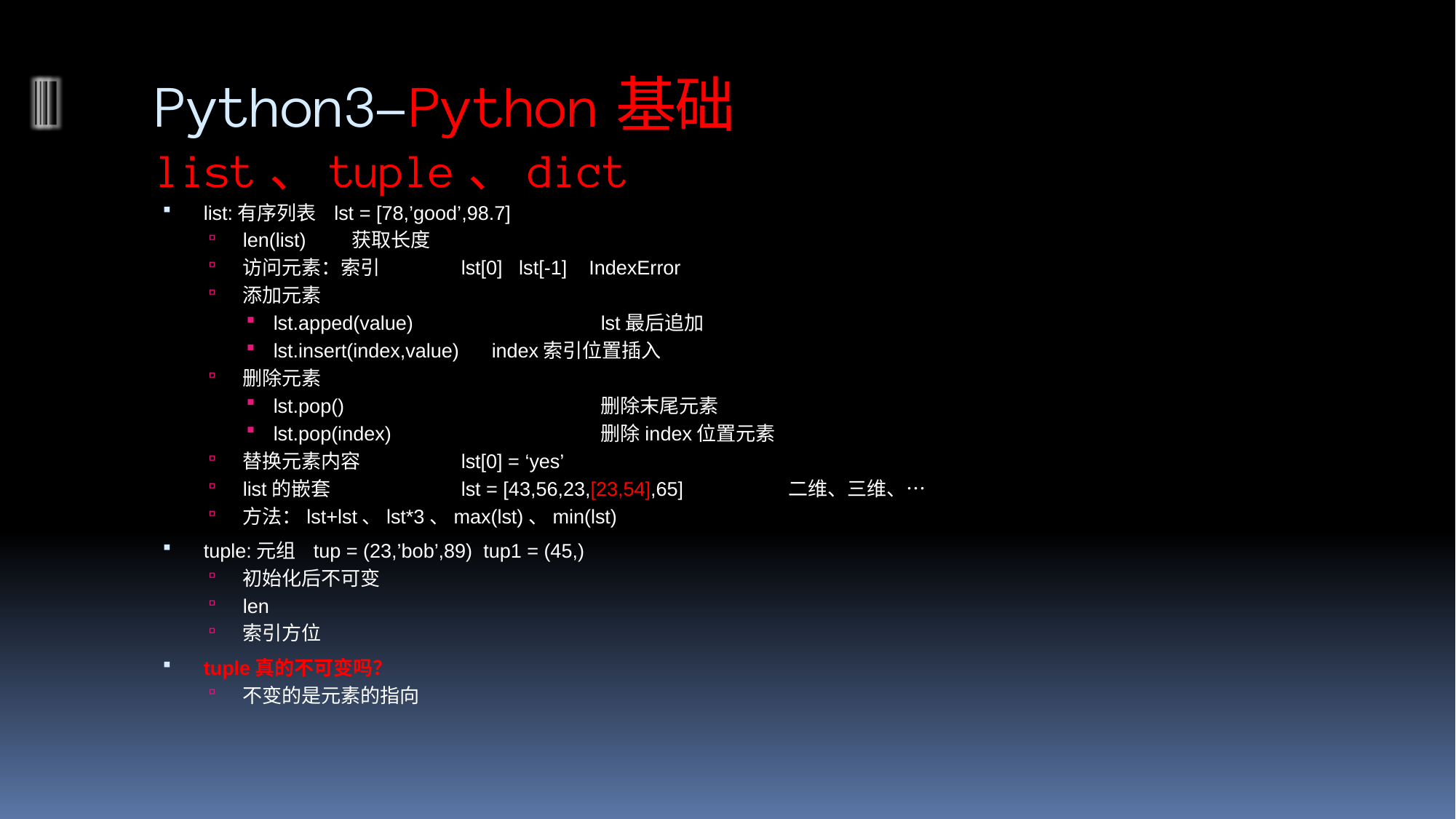

# Python3-Python基础 list、tuple、dict
list:有序列表   lst = [78,’good’,98.7]
len(list)	获取长度
访问元素：索引	lst[0]   lst[-1]    IndexError
添加元素
lst.apped(value)		lst最后追加
lst.insert(index,value)	index索引位置插入
删除元素
lst.pop()			删除末尾元素
lst.pop(index)		删除index位置元素
替换元素内容	lst[0] = ‘yes’
list的嵌套		lst = [43,56,23,[23,54],65]	二维、三维、…
方法：lst+lst、lst*3、max(lst)、min(lst)
tuple:元组   tup = (23,’bob’,89)  tup1 = (45,)
初始化后不可变
len
索引方位
tuple真的不可变吗？
不变的是元素的指向